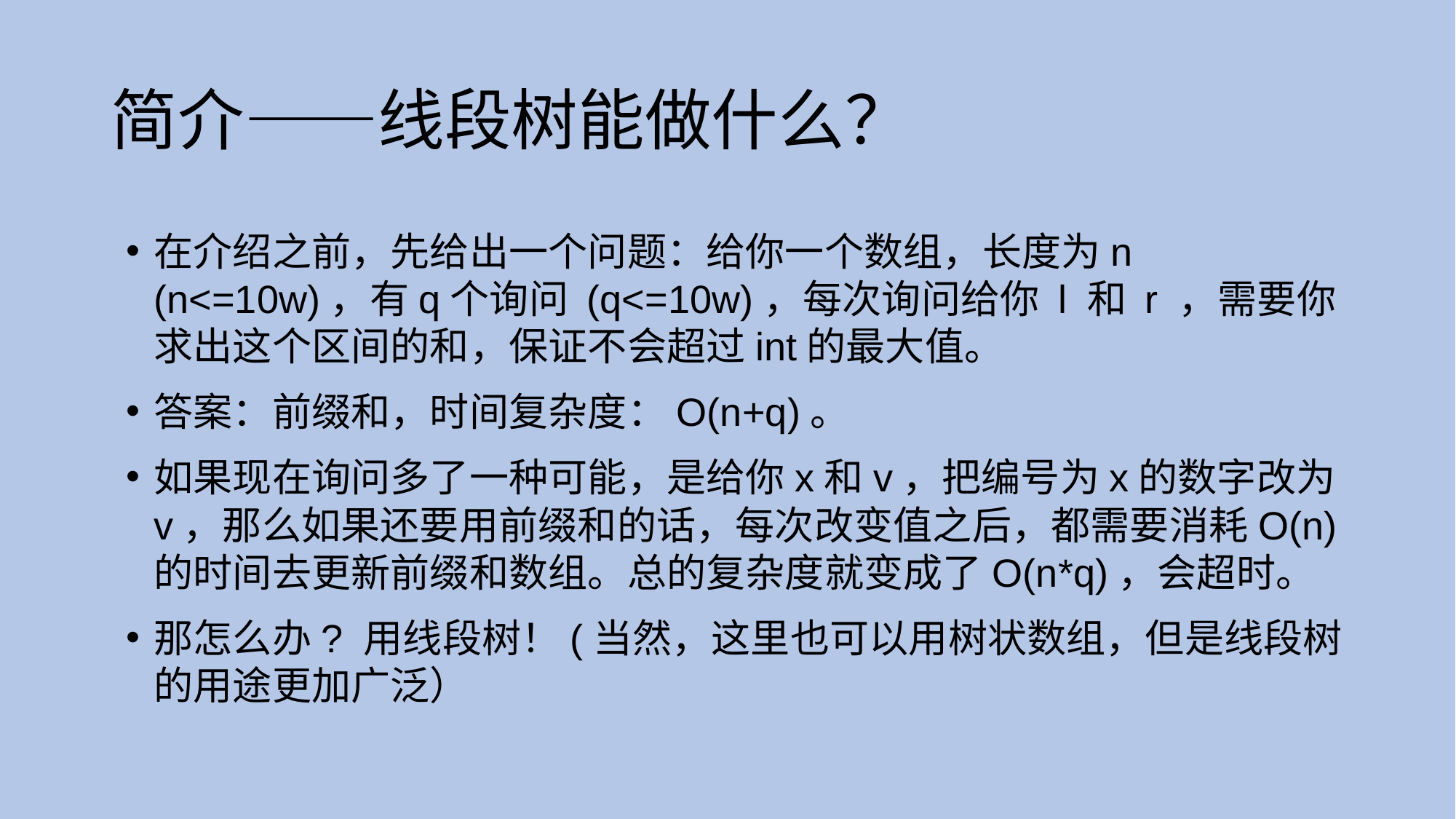

# 简介——线段树能做什么？
在介绍之前，先给出一个问题：给你一个数组，长度为n (n<=10w)，有q个询问 (q<=10w)，每次询问给你 l 和 r ，需要你求出这个区间的和，保证不会超过int的最大值。
答案：前缀和，时间复杂度：O(n+q)。
如果现在询问多了一种可能，是给你x和v，把编号为x的数字改为v，那么如果还要用前缀和的话，每次改变值之后，都需要消耗O(n)的时间去更新前缀和数组。总的复杂度就变成了O(n*q)，会超时。
那怎么办? 用线段树！(当然，这里也可以用树状数组，但是线段树的用途更加广泛）